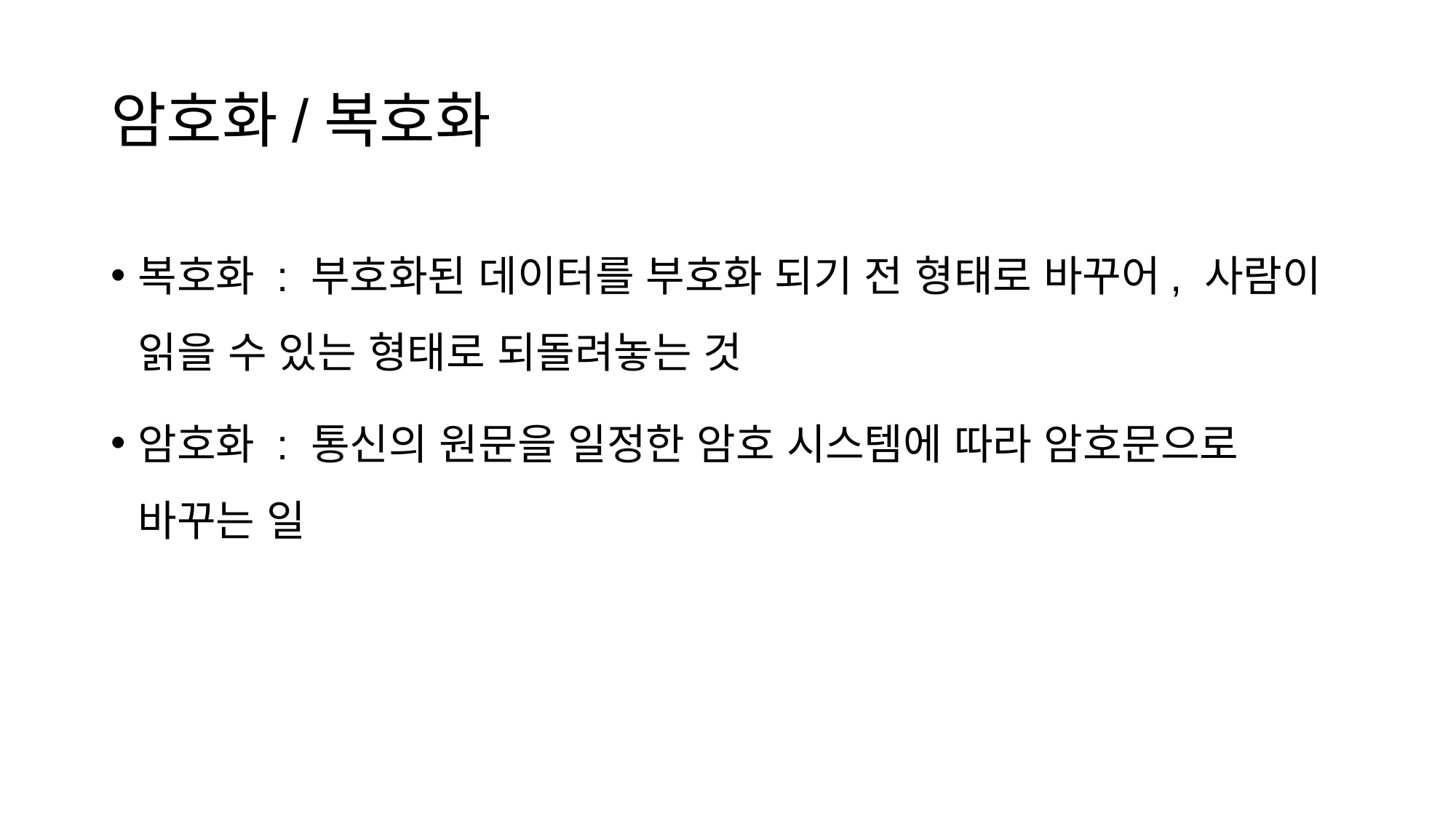

# 암호화/복호화
복호화 : 부호화된 데이터를 부호화 되기 전 형태로 바꾸어, 사람이 읽을 수 있는 형태로 되돌려놓는 것
암호화 : 통신의 원문을 일정한 암호 시스템에 따라 암호문으로 바꾸는 일